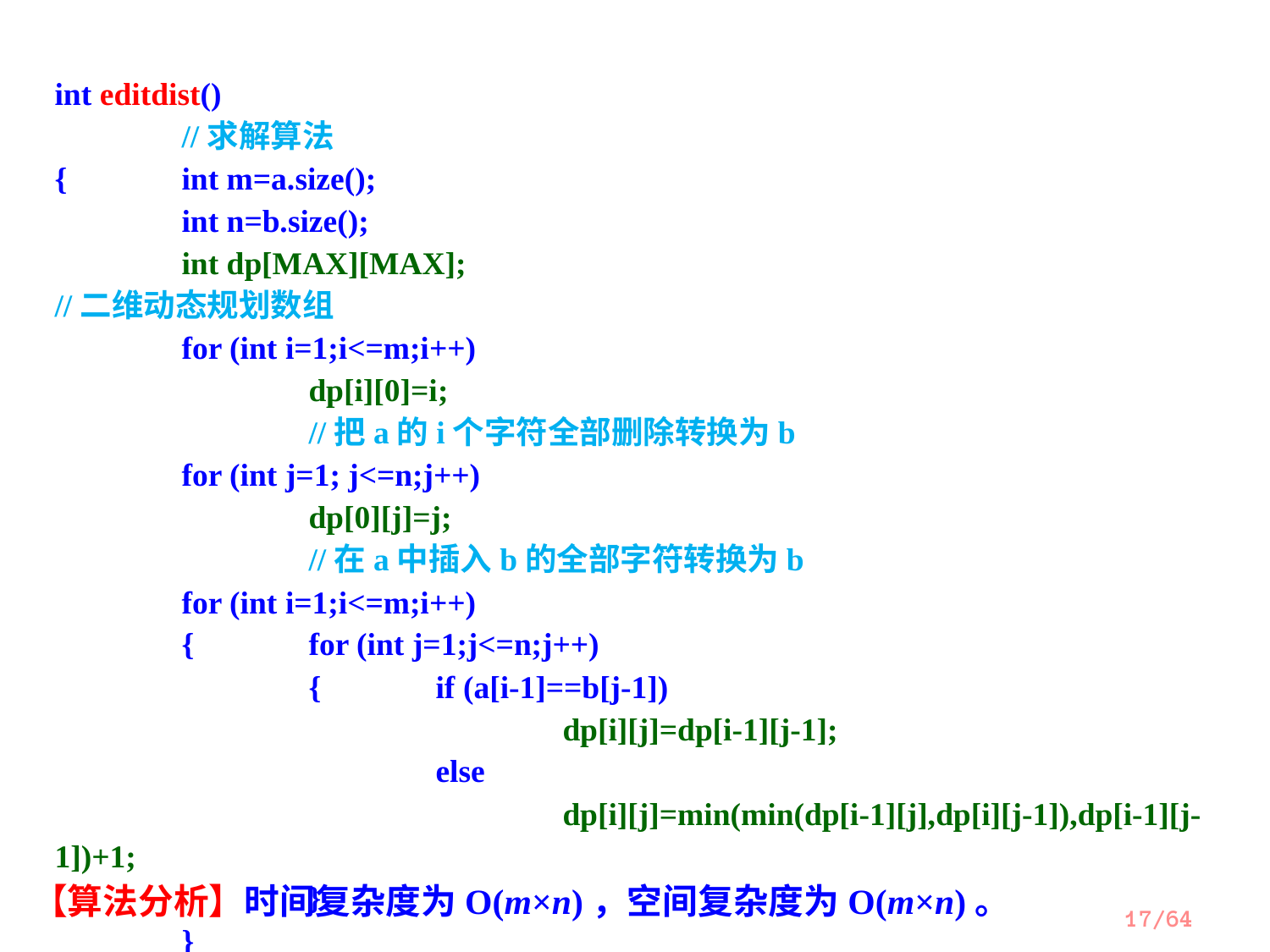

int editdist()									//求解算法
{	int m=a.size();
	int n=b.size();
	int dp[MAX][MAX];						//二维动态规划数组
	for (int i=1;i<=m;i++)
		dp[i][0]=i;								//把a的i个字符全部删除转换为b
	for (int j=1; j<=n;j++)
		dp[0][j]=j;								//在a中插入b的全部字符转换为b
	for (int i=1;i<=m;i++)
	{	for (int j=1;j<=n;j++)
		{	if (a[i-1]==b[j-1])
				dp[i][j]=dp[i-1][j-1];
			else
				dp[i][j]=min(min(dp[i-1][j],dp[i][j-1]),dp[i-1][j-1])+1;
		}
	}
	return dp[m][n];
}
【算法分析】时间复杂度为O(m×n)，空间复杂度为O(m×n)。
17/64